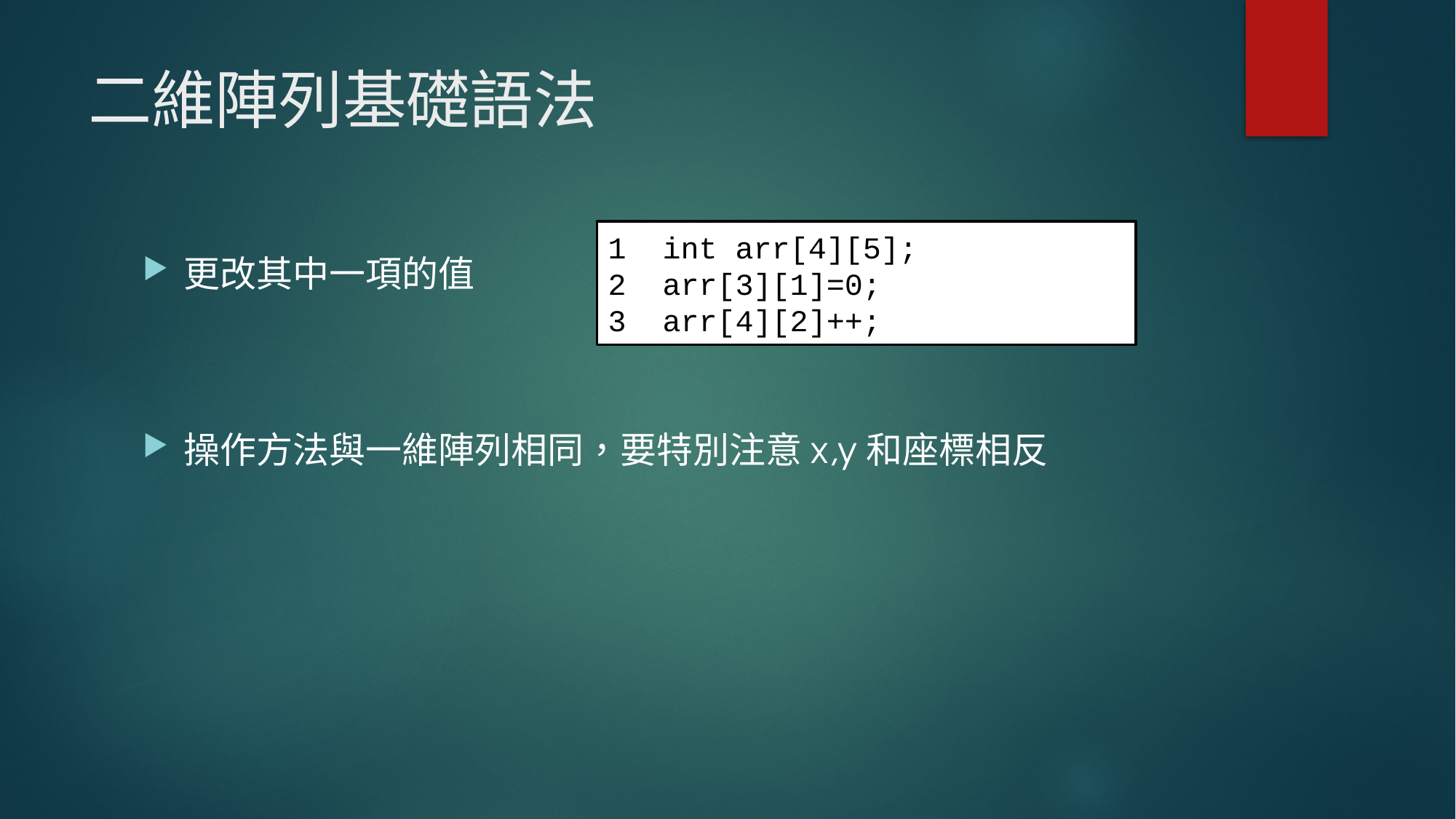

# 二維陣列基礎語法
int arr[4][5];
arr[3][1]=0;
arr[4][2]++;
更改其中一項的值

操作方法與一維陣列相同，要特別注意x,y和座標相反